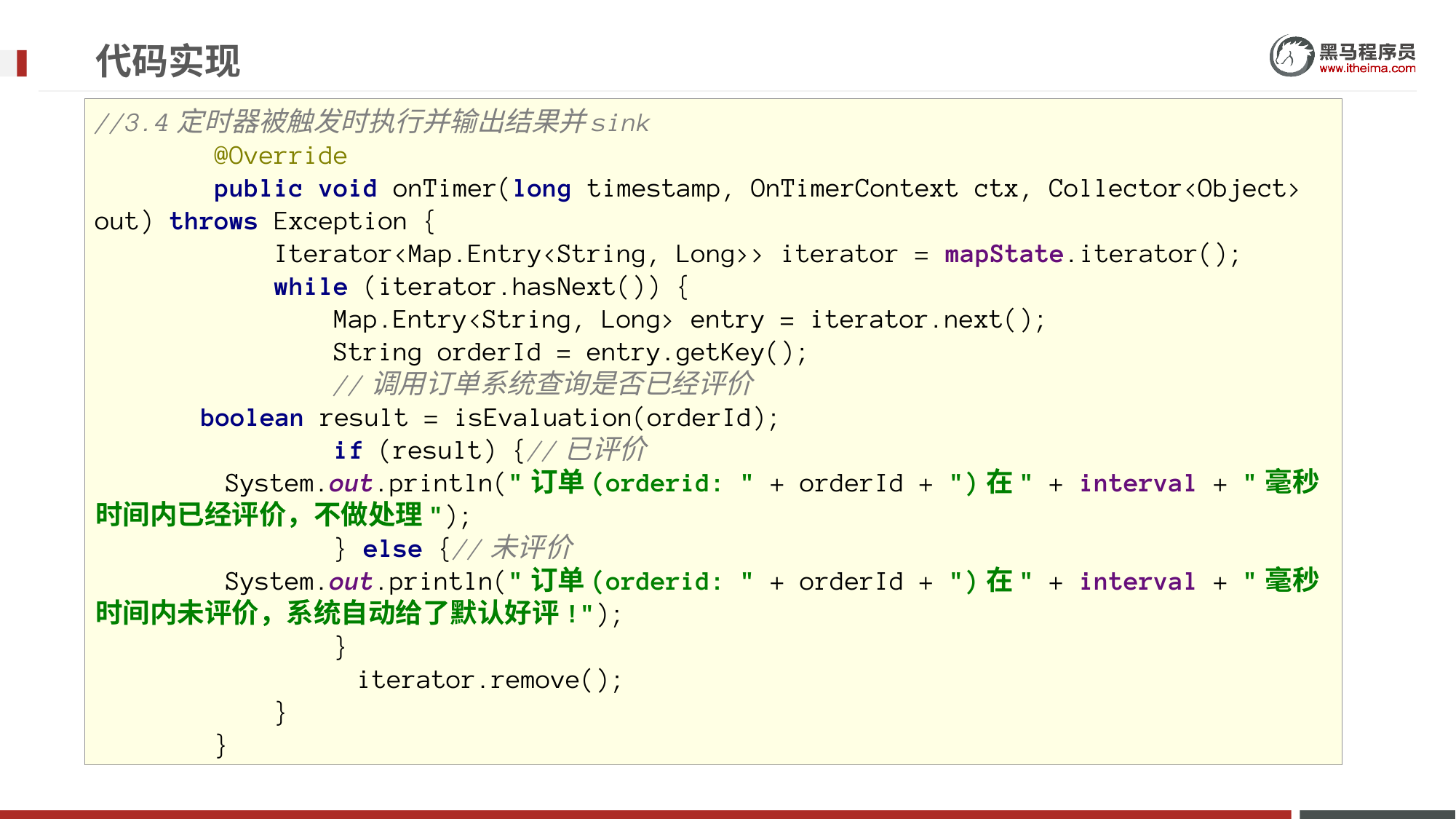

# 代码实现
//3.4定时器被触发时执行并输出结果并sink
        @Override
        public void onTimer(long timestamp, OnTimerContext ctx, Collector<Object> out) throws Exception {
            Iterator<Map.Entry<String, Long>> iterator = mapState.iterator();
            while (iterator.hasNext()) {
                Map.Entry<String, Long> entry = iterator.next();
                String orderId = entry.getKey();
                //调用订单系统查询是否已经评价
                boolean result = isEvaluation(orderId);
                if (result) {//已评价
                    System.out.println("订单(orderid: " + orderId + ")在" + interval + "毫秒时间内已经评价，不做处理");
                } else {//未评价
                    System.out.println("订单(orderid: " + orderId + ")在" + interval + "毫秒时间内未评价，系统自动给了默认好评!");
                }
                iterator.remove();
            }
        }